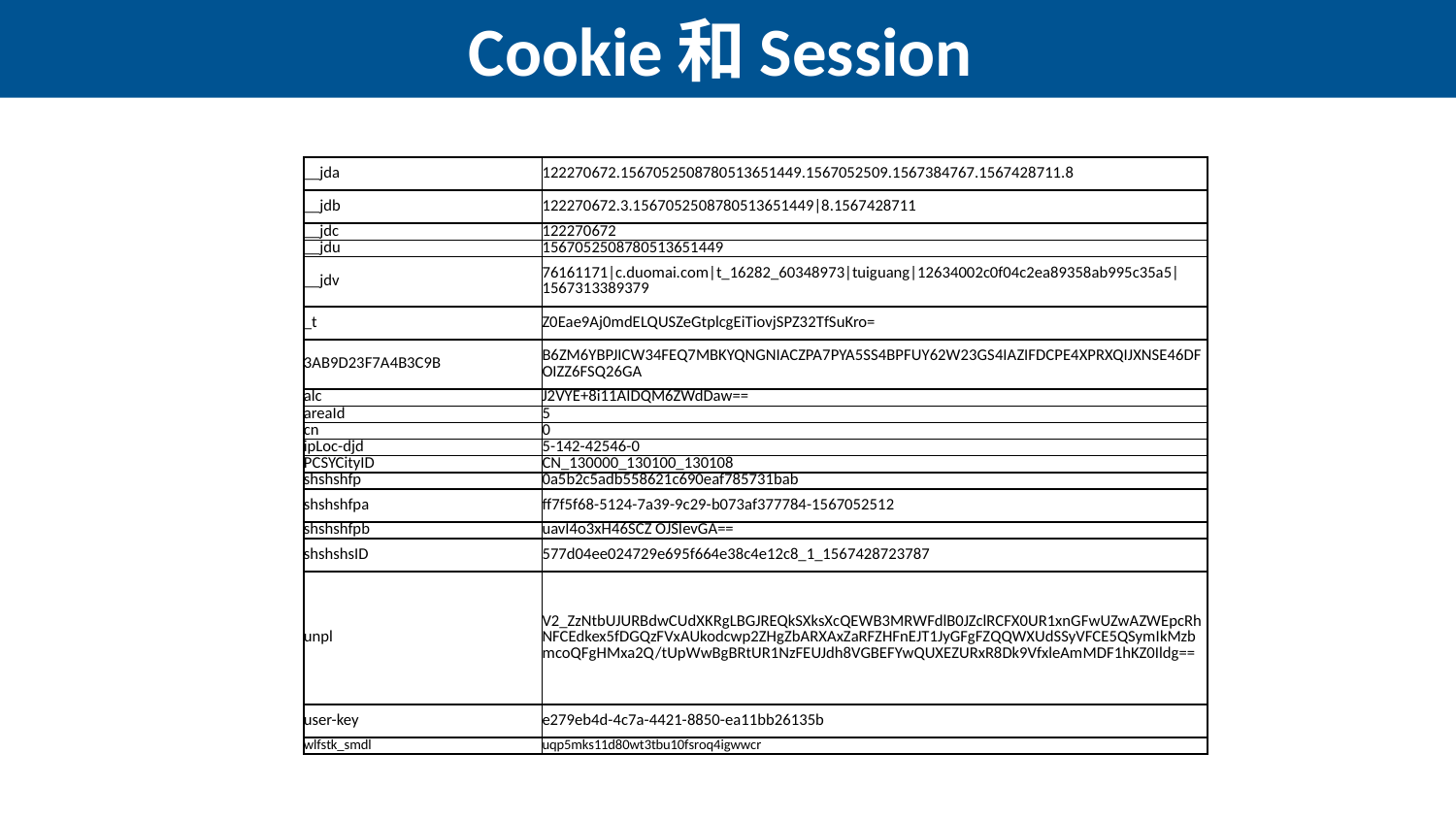

# Cookie和Session
| \_\_jda | 122270672.1567052508780513651449.1567052509.1567384767.1567428711.8 |
| --- | --- |
| \_\_jdb | 122270672.3.1567052508780513651449|8.1567428711 |
| \_\_jdc | 122270672 |
| \_\_jdu | 1567052508780513651449 |
| \_\_jdv | 76161171|c.duomai.com|t\_16282\_60348973|tuiguang|12634002c0f04c2ea89358ab995c35a5|1567313389379 |
| \_t | Z0Eae9Aj0mdELQUSZeGtplcgEiTiovjSPZ32TfSuKro= |
| 3AB9D23F7A4B3C9B | B6ZM6YBPJICW34FEQ7MBKYQNGNIACZPA7PYA5SS4BPFUY62W23GS4IAZIFDCPE4XPRXQIJXNSE46DFOIZZ6FSQ26GA |
| alc | J2VYE+8i11AIDQM6ZWdDaw== |
| areaId | 5 |
| cn | 0 |
| ipLoc-djd | 5-142-42546-0 |
| PCSYCityID | CN\_130000\_130100\_130108 |
| shshshfp | 0a5b2c5adb558621c690eaf785731bab |
| shshshfpa | ff7f5f68-5124-7a39-9c29-b073af377784-1567052512 |
| shshshfpb | uavI4o3xH46SCZ OJSIevGA== |
| shshshsID | 577d04ee024729e695f664e38c4e12c8\_1\_1567428723787 |
| unpl | V2\_ZzNtbUJURBdwCUdXKRgLBGJREQkSXksXcQEWB3MRWFdlB0JZclRCFX0UR1xnGFwUZwAZWEpcRhNFCEdkex5fDGQzFVxAUkodcwp2ZHgZbARXAxZaRFZHFnEJT1JyGFgFZQQWXUdSSyVFCE5QSymIkMzbmcoQFgHMxa2Q/tUpWwBgBRtUR1NzFEUJdh8VGBEFYwQUXEZURxR8Dk9VfxleAmMDF1hKZ0Ildg== |
| user-key | e279eb4d-4c7a-4421-8850-ea11bb26135b |
| wlfstk\_smdl | uqp5mks11d80wt3tbu10fsroq4igwwcr |